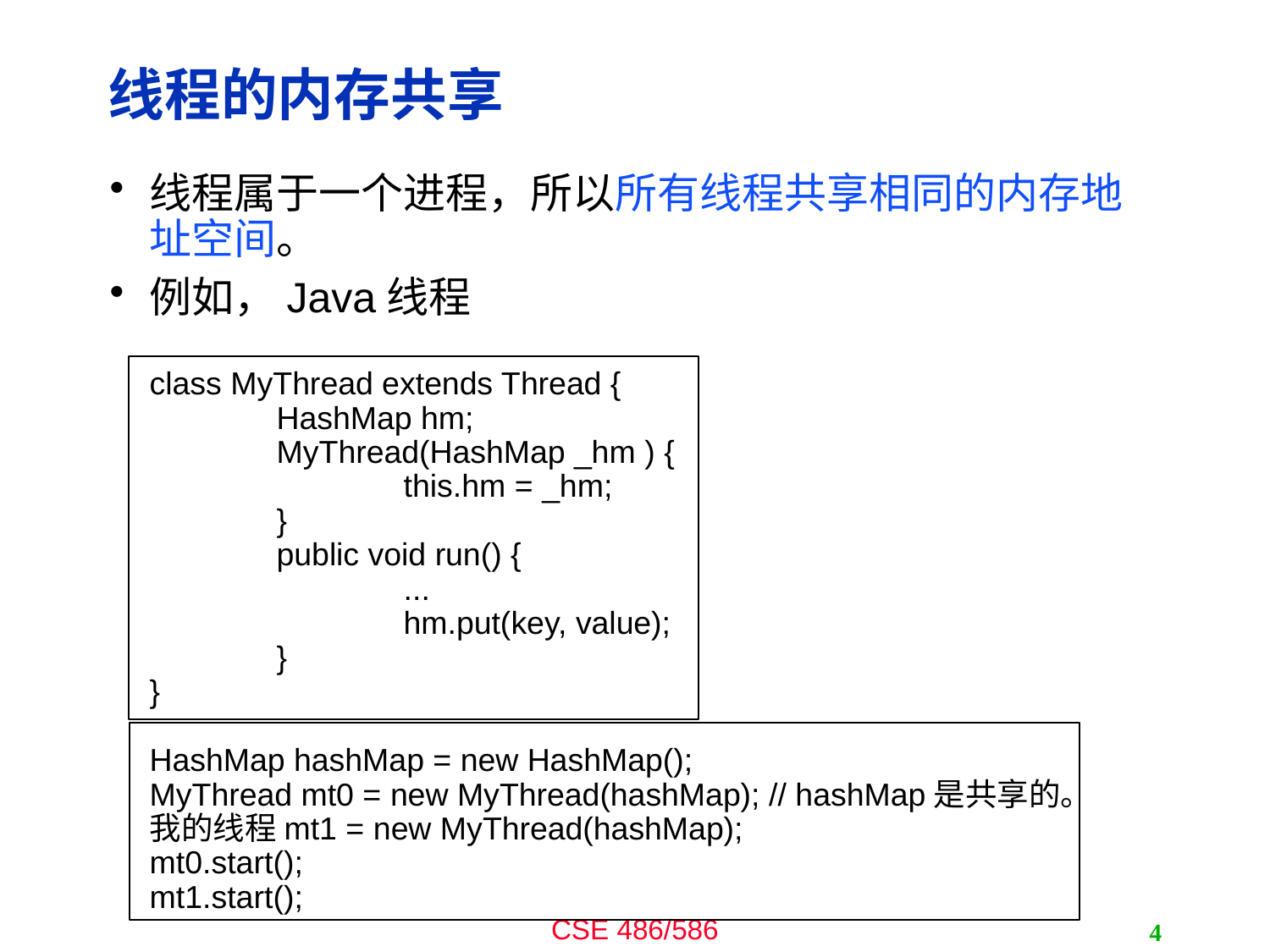

# 线程的内存共享
线程属于一个进程，所以所有线程共享相同的内存地址空间。
例如，Java线程
class MyThread extends Thread {
	HashMap hm;
	MyThread(HashMap _hm ) {
		this.hm = _hm;
	}
	public void run() {
		...
		hm.put(key, value);
	}
}
HashMap hashMap = new HashMap();
MyThread mt0 = new MyThread(hashMap); // hashMap是共享的。
我的线程mt1 = new MyThread(hashMap);
mt0.start();
mt1.start();

4